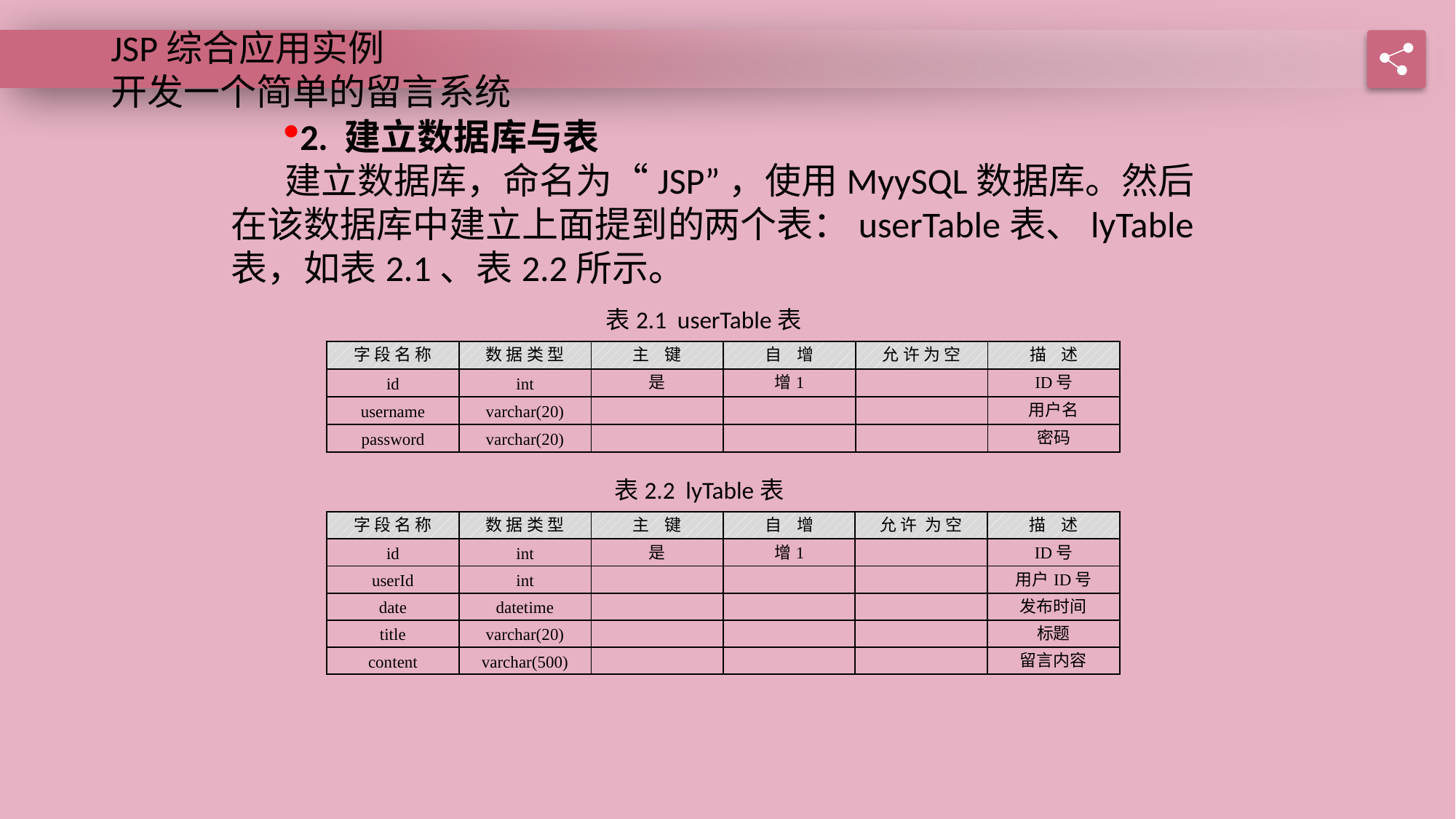

JSP综合应用实例
开发一个简单的留言系统
2. 建立数据库与表
建立数据库，命名为“JSP”，使用MyySQL数据库。然后在该数据库中建立上面提到的两个表：userTable表、lyTable表，如表2.1、表2.2所示。

表2.1  userTable表
| 字 段 名 称 | 数 据 类 型 | 主 键 | 自 增 | 允 许 为 空 | 描 述 |
| --- | --- | --- | --- | --- | --- |
| id | int | 是 | 增1 |  | ID号 |
| username | varchar(20) |  |  |  | 用户名 |
| password | varchar(20) |  |  |  | 密码 |
表2.2  lyTable表
| 字 段 名 称 | 数 据 类 型 | 主 键 | 自 增 | 允 许 为 空 | 描 述 |
| --- | --- | --- | --- | --- | --- |
| id | int | 是 | 增1 |  | ID号 |
| userId | int |  |  |  | 用户ID号 |
| date | datetime |  |  |  | 发布时间 |
| title | varchar(20) |  |  |  | 标题 |
| content | varchar(500) |  |  |  | 留言内容 |

81